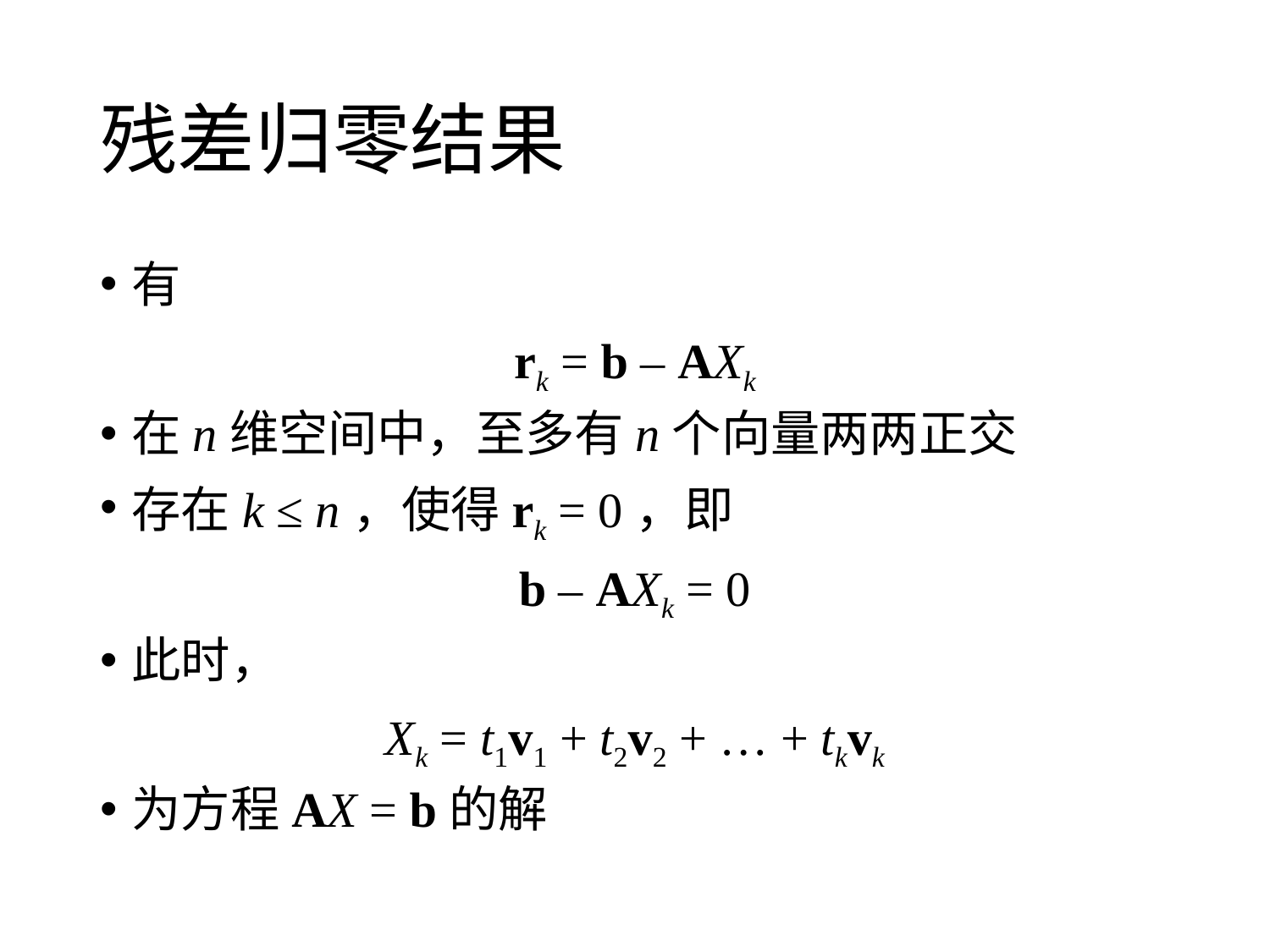

# 残差归零结果
有
rk = b – AXk
在n维空间中，至多有n个向量两两正交
存在k ≤ n，使得rk = 0，即
b – AXk = 0
此时，
Xk = t1v1 + t2v2 + … + tkvk
为方程AX = b的解